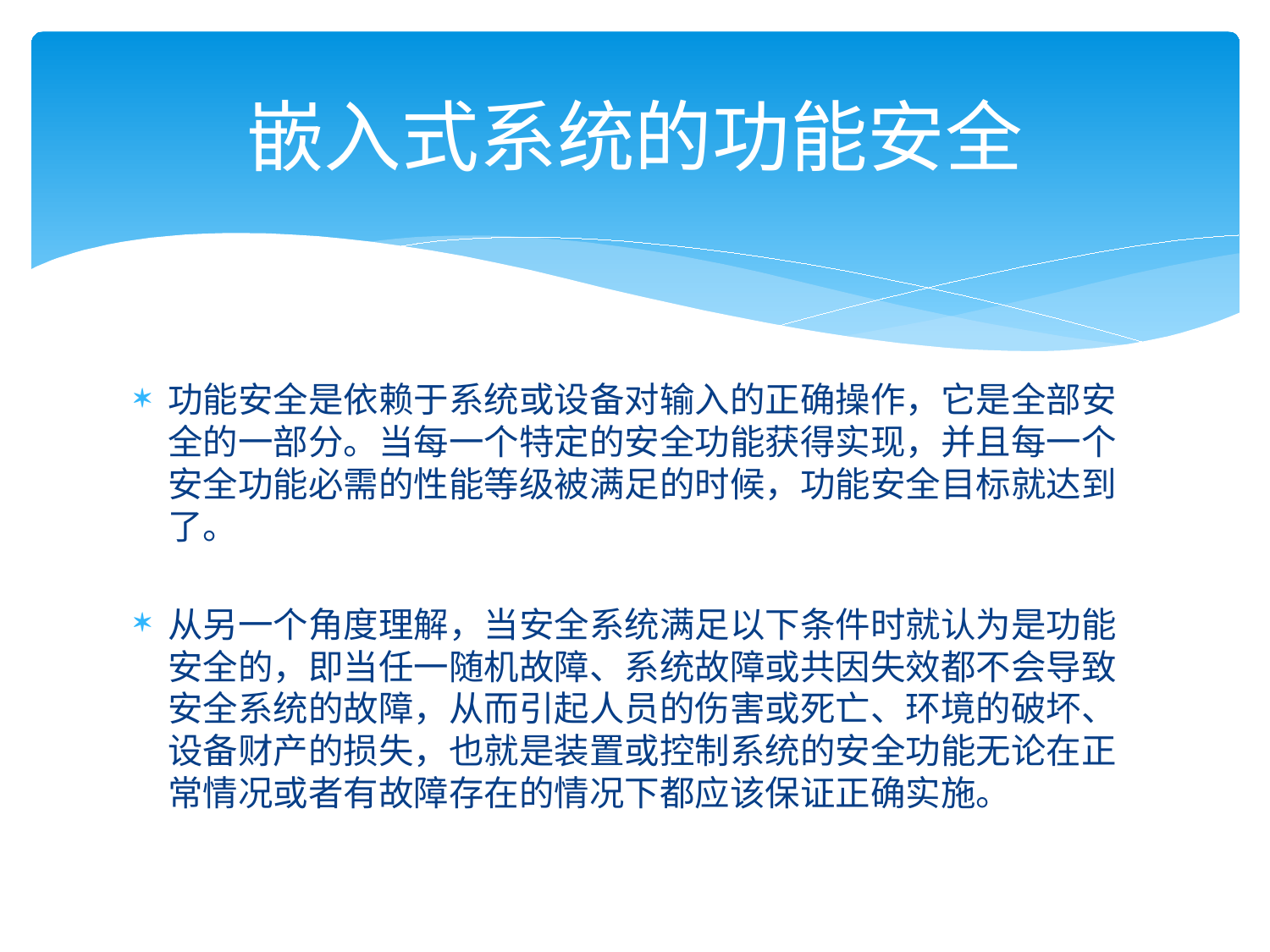

# 嵌入式系统的功能安全
功能安全是依赖于系统或设备对输入的正确操作，它是全部安全的一部分。当每一个特定的安全功能获得实现，并且每一个安全功能必需的性能等级被满足的时候，功能安全目标就达到了。

从另一个角度理解，当安全系统满足以下条件时就认为是功能安全的，即当任一随机故障、系统故障或共因失效都不会导致安全系统的故障，从而引起人员的伤害或死亡、环境的破坏、设备财产的损失，也就是装置或控制系统的安全功能无论在正常情况或者有故障存在的情况下都应该保证正确实施。